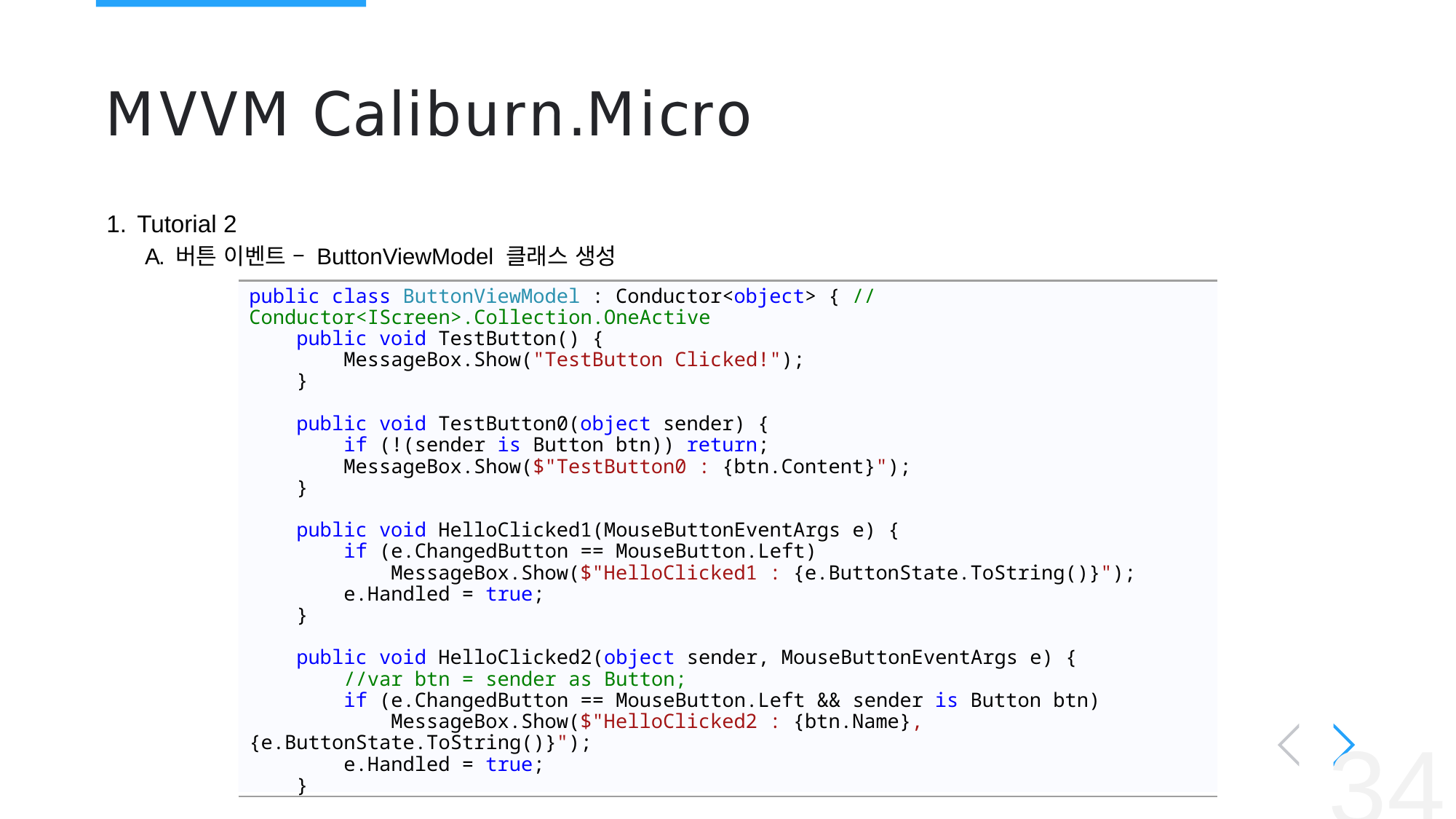

# MVVM Caliburn.Micro
Tutorial 2
버튼 이벤트 – ButtonViewModel 클래스 생성

public class ButtonViewModel : Conductor<object> { // Conductor<IScreen>.Collection.OneActive
    public void TestButton() {
        MessageBox.Show("TestButton Clicked!");
    }

    public void TestButton0(object sender) {
        if (!(sender is Button btn)) return;
        MessageBox.Show($"TestButton0 : {btn.Content}");
    }

    public void HelloClicked1(MouseButtonEventArgs e) {
        if (e.ChangedButton == MouseButton.Left)
            MessageBox.Show($"HelloClicked1 : {e.ButtonState.ToString()}");
        e.Handled = true;
    }

    public void HelloClicked2(object sender, MouseButtonEventArgs e) {
        //var btn = sender as Button;
        if (e.ChangedButton == MouseButton.Left && sender is Button btn)
            MessageBox.Show($"HelloClicked2 : {btn.Name}, {e.ButtonState.ToString()}");
        e.Handled = true;
    }
34